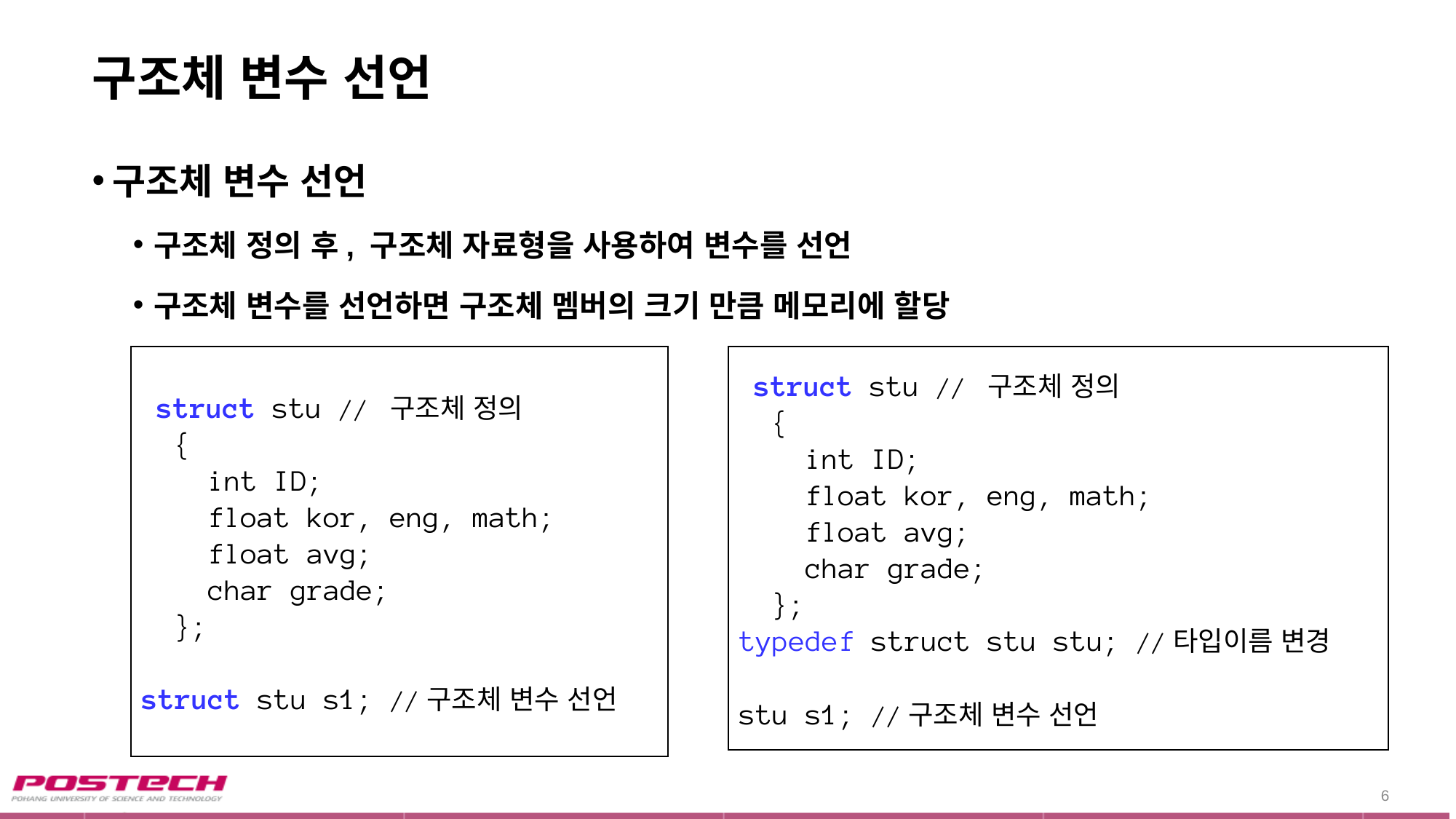

# 구조체 변수 선언
구조체 변수 선언
구조체 정의 후, 구조체 자료형을 사용하여 변수를 선언
구조체 변수를 선언하면 구조체 멤버의 크기 만큼 메모리에 할당
 struct stu // 구조체 정의
  {
    int ID;
    float kor, eng, math;
    float avg;
    char grade;
  };

struct stu s1; //구조체 변수 선언
 struct stu // 구조체 정의
  {
    int ID;
    float kor, eng, math;
    float avg;
    char grade;
  };
typedef struct stu stu; //타입이름 변경

stu s1; //구조체 변수 선언
6